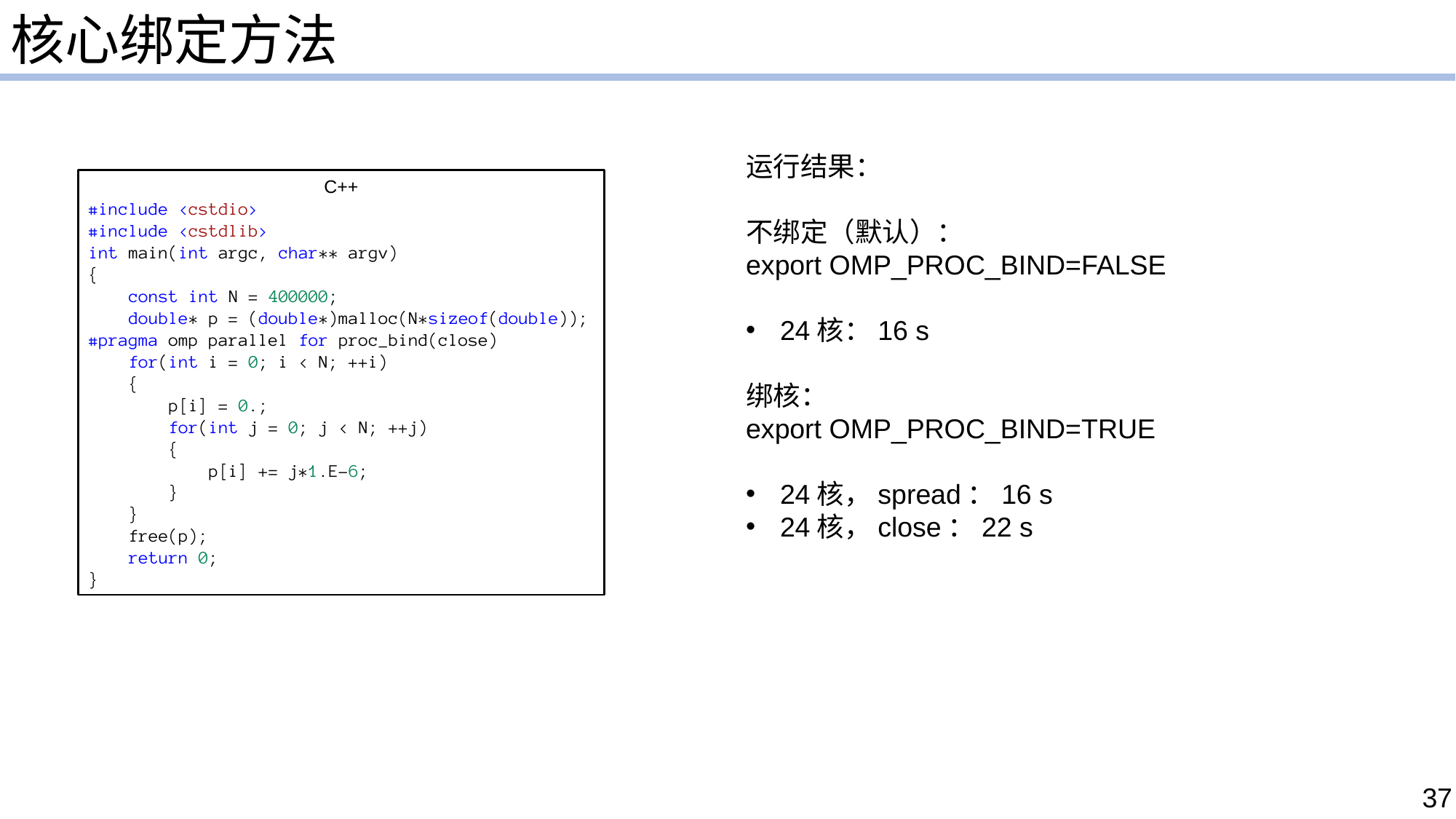

核心绑定方法
运行结果：

不绑定（默认）：
export OMP_PROC_BIND=FALSE

24核：16 s

绑核：
export OMP_PROC_BIND=TRUE

24核，spread：16 s
24核，close：22 s
C++
#include <cstdio>
#include <cstdlib>
int main(int argc, char** argv)
{
    const int N = 400000;
    double* p = (double*)malloc(N*sizeof(double));
#pragma omp parallel for proc_bind(close)
    for(int i = 0; i < N; ++i)
    {
        p[i] = 0.;
        for(int j = 0; j < N; ++j)
        {
            p[i] += j*1.E-6;
        }
    }
    free(p);
    return 0;
}
37